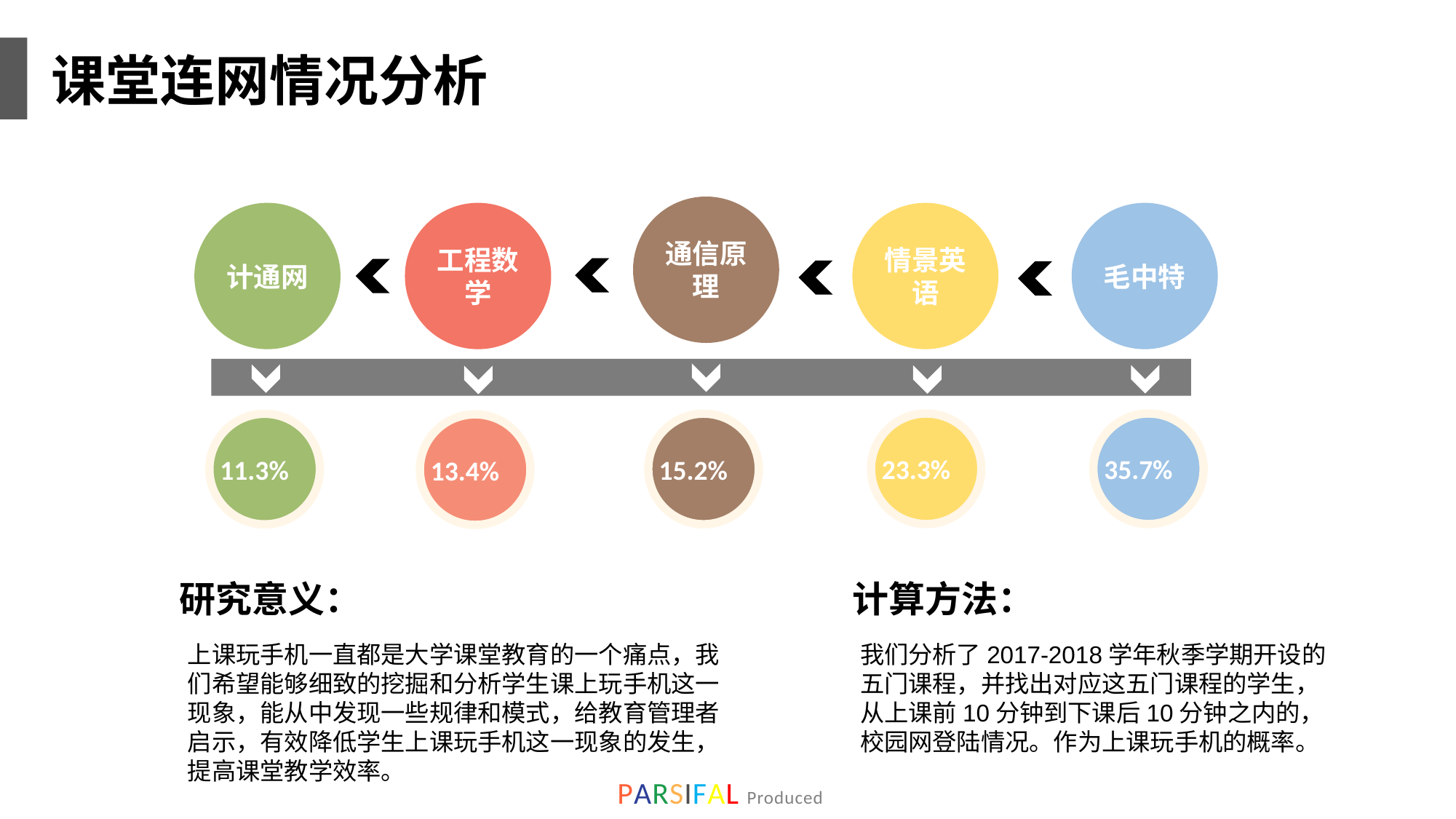

课堂连网情况分析
通信原理
情景英语
毛中特
计通网
工程数学

23.3%
35.7%
15.2%
11.3%
13.4%
研究意义：
上课玩手机一直都是大学课堂教育的一个痛点，我们希望能够细致的挖掘和分析学生课上玩手机这一现象，能从中发现一些规律和模式，给教育管理者启示，有效降低学生上课玩手机这一现象的发生，提高课堂教学效率。
计算方法：
我们分析了2017-2018学年秋季学期开设的五门课程，并找出对应这五门课程的学生，从上课前10分钟到下课后10分钟之内的，校园网登陆情况。作为上课玩手机的概率。
PARSIFAL Produced